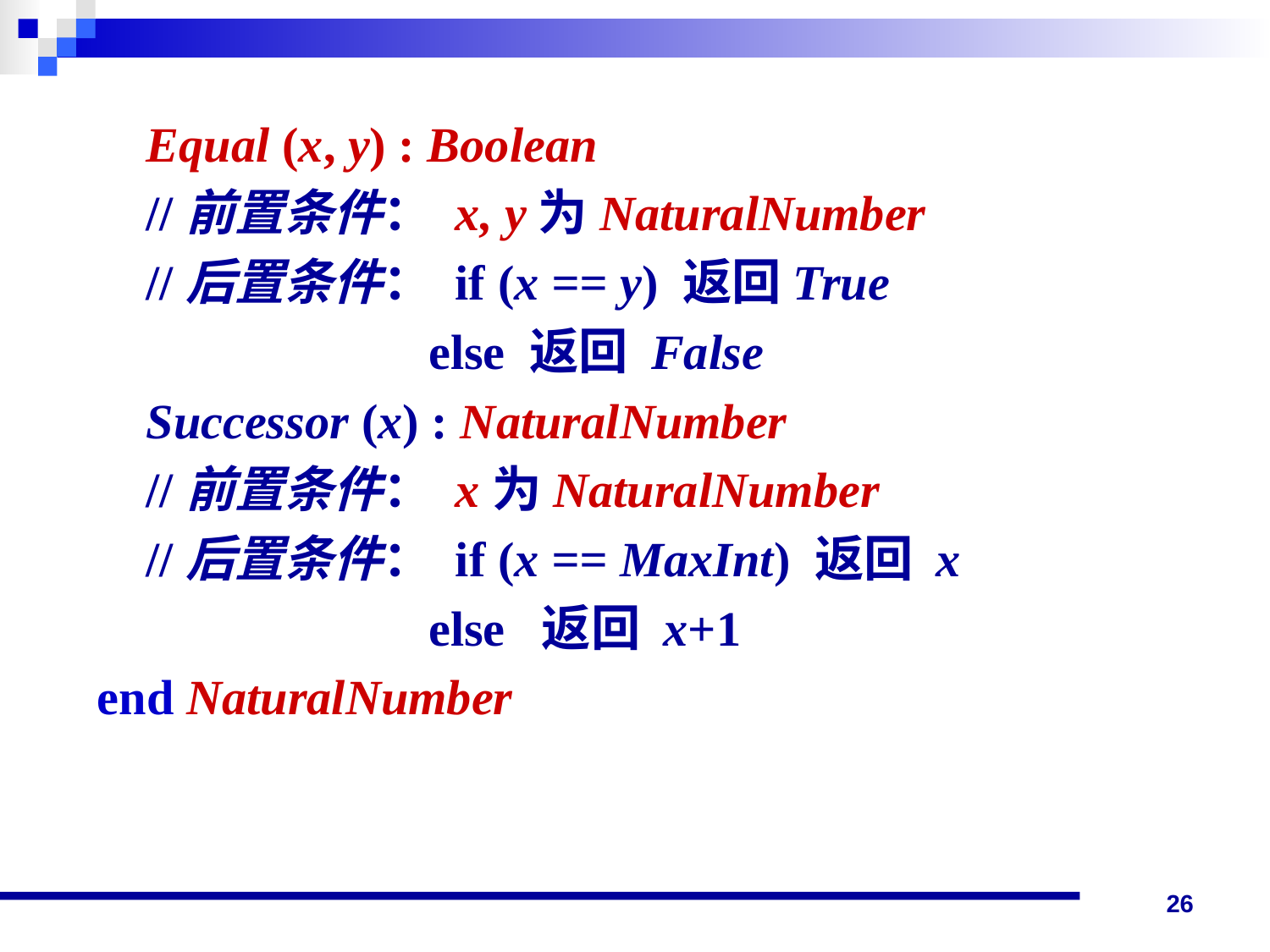

Equal (x, y) : Boolean
    //前置条件： x, y为NaturalNumber
    //后置条件： if (x == y) 返回True
                           else 返回 False
    Successor (x) : NaturalNumber
    //前置条件： x为NaturalNumber
    //后置条件： if (x == MaxInt) 返回 x
                           else  返回 x+1
end NaturalNumber
26